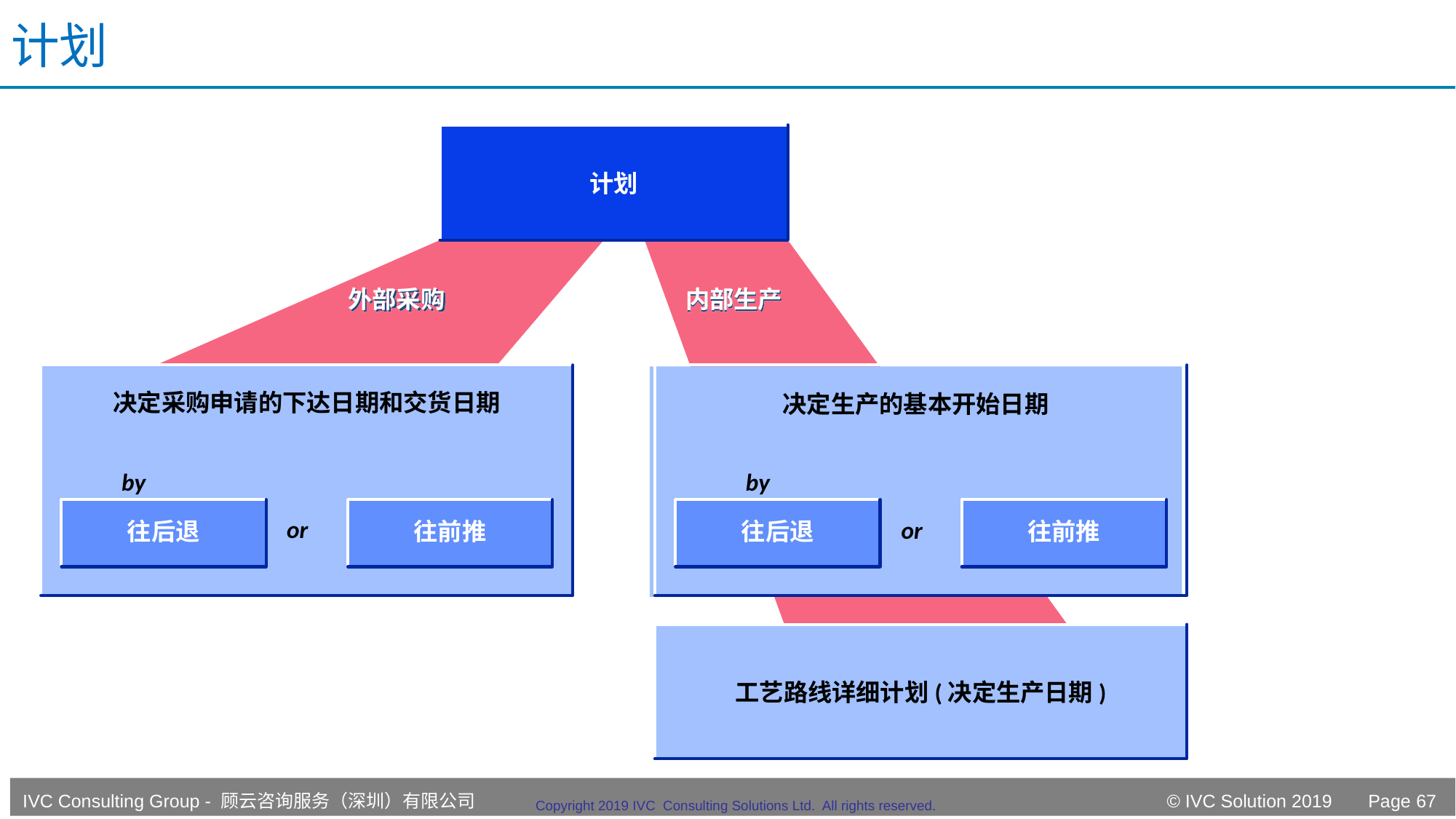

# 计划
计划

外部采购
内部生产
决定采购申请的下达日期和交货日期

往后退

往前推

  or

决定生产的基本开始日期
by
by
往后退

往前推

  or
工艺路线详细计划(决定生产日期)